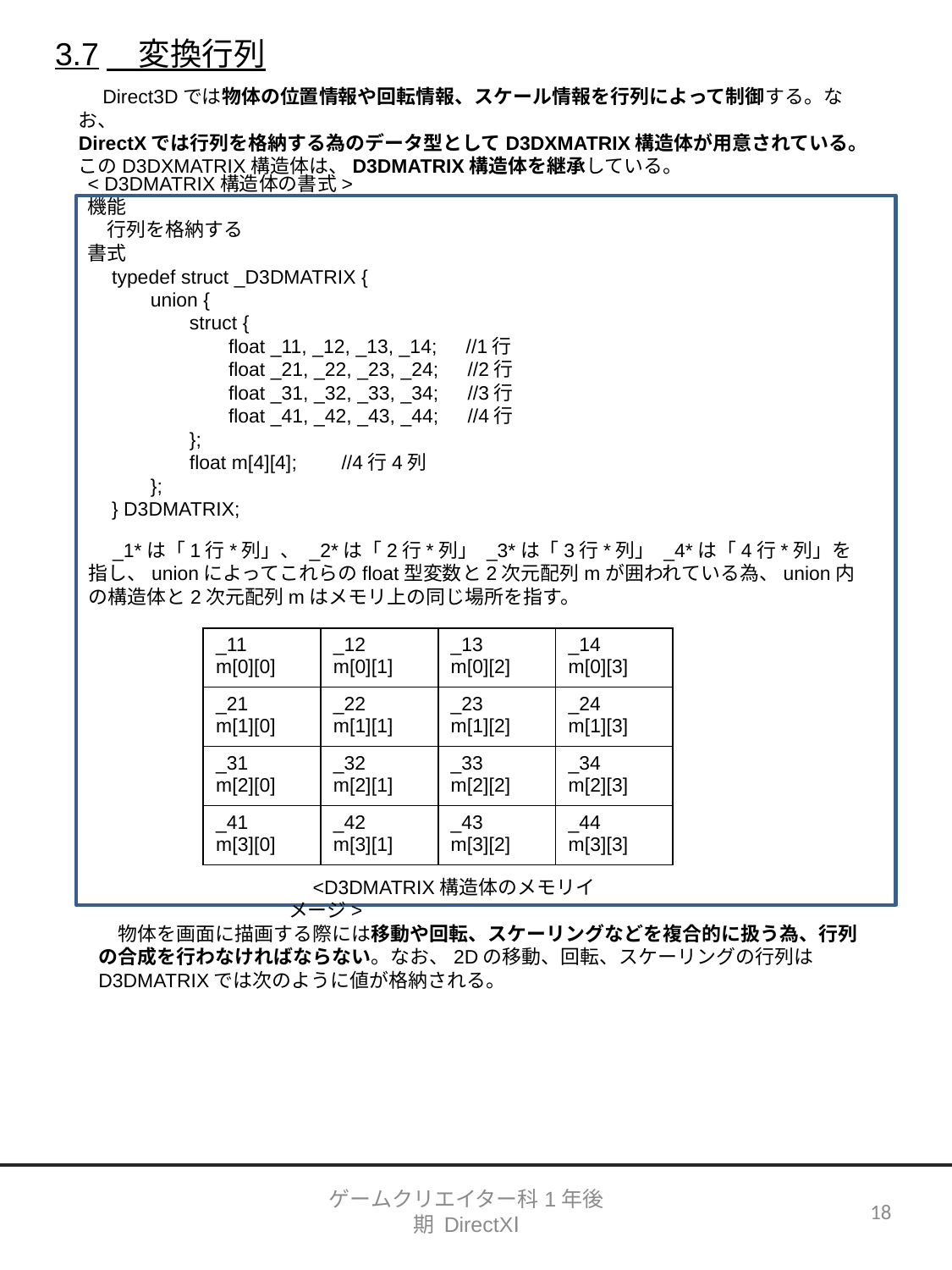

3.7　変換行列
　Direct3Dでは物体の位置情報や回転情報、スケール情報を行列によって制御する。なお、
DirectXでは行列を格納する為のデータ型としてD3DXMATRIX構造体が用意されている。
このD3DXMATRIX構造体は、D3DMATRIX構造体を継承している。
< D3DMATRIX構造体の書式>
機能
　行列を格納する
書式
　typedef struct _D3DMATRIX {
　　　union {
　　　　　struct {
　　　　　　　float _11, _12, _13, _14;　//1行
　　　　　　　float _21, _22, _23, _24;　//2行
　　　　　　　float _31, _32, _33, _34;　//3行
　　　　　　　float _41, _42, _43, _44;　//4行
　　　　　};
　　　　　float m[4][4];	//4行4列
　　　};
　} D3DMATRIX;

　_1*は「1行*列」、 _2*は「2行*列」 _3*は「3行*列」 _4*は「4行*列」を指し、unionによってこれらのfloat型変数と2次元配列mが囲われている為、union内の構造体と2次元配列mはメモリ上の同じ場所を指す。
| \_11 m[0][0] | \_12 m[0][1] | \_13 m[0][2] | \_14 m[0][3] |
| --- | --- | --- | --- |
| \_21 m[1][0] | \_22 m[1][1] | \_23 m[1][2] | \_24 m[1][3] |
| \_31 m[2][0] | \_32 m[2][1] | \_33 m[2][2] | \_34 m[2][3] |
| \_41 m[3][0] | \_42 m[3][1] | \_43 m[3][2] | \_44 m[3][3] |
　<D3DMATRIX構造体のメモリイメージ>
　物体を画面に描画する際には移動や回転、スケーリングなどを複合的に扱う為、行列の合成を行わなければならない。なお、2Dの移動、回転、スケーリングの行列はD3DMATRIXでは次のように値が格納される。
ゲームクリエイター科1年後期 DirectXⅠ
18